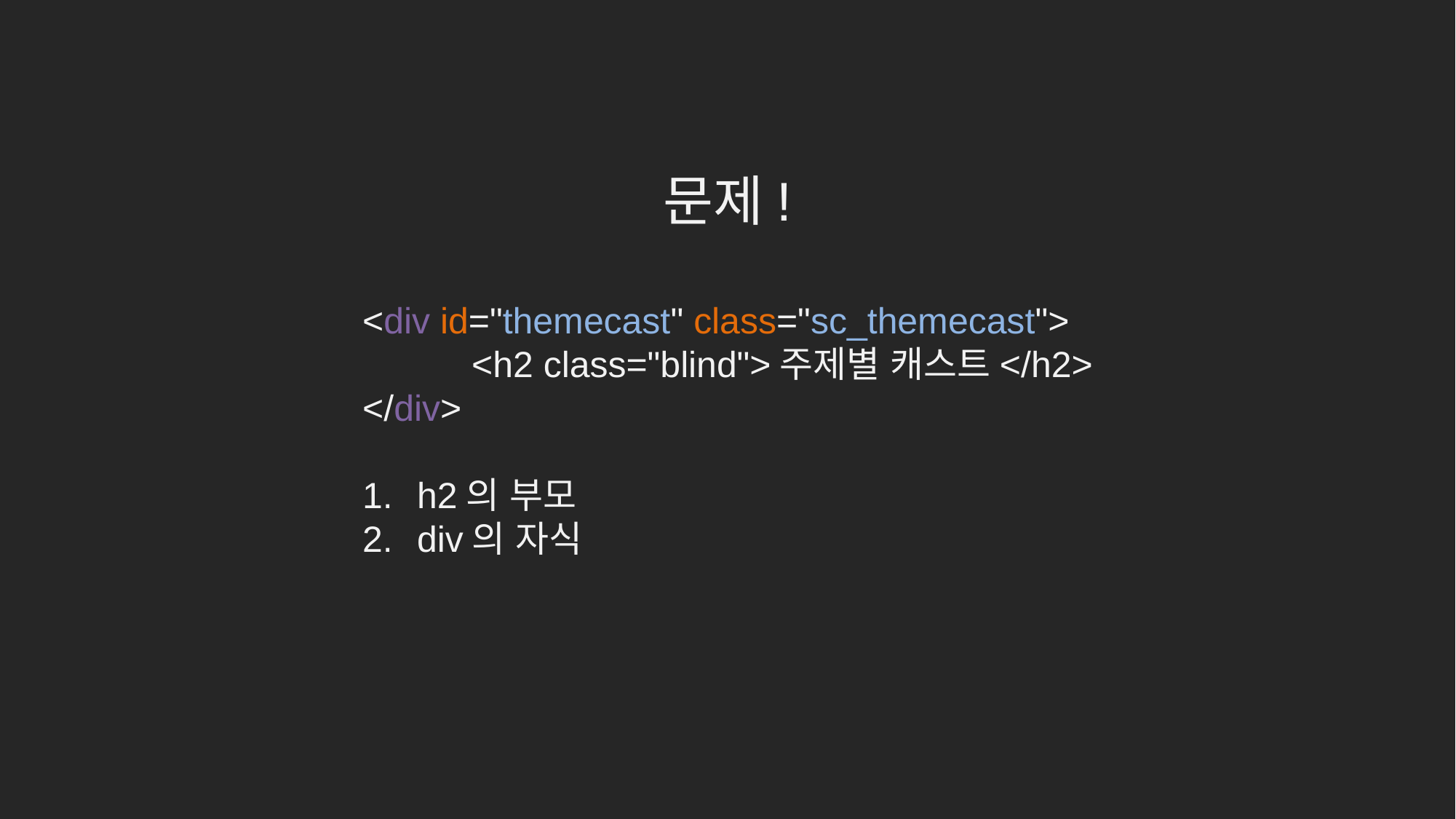

문제!

<div id="themecast" class="sc_themecast">
	<h2 class="blind">주제별 캐스트</h2>
</div>

h2의 부모
div의 자식